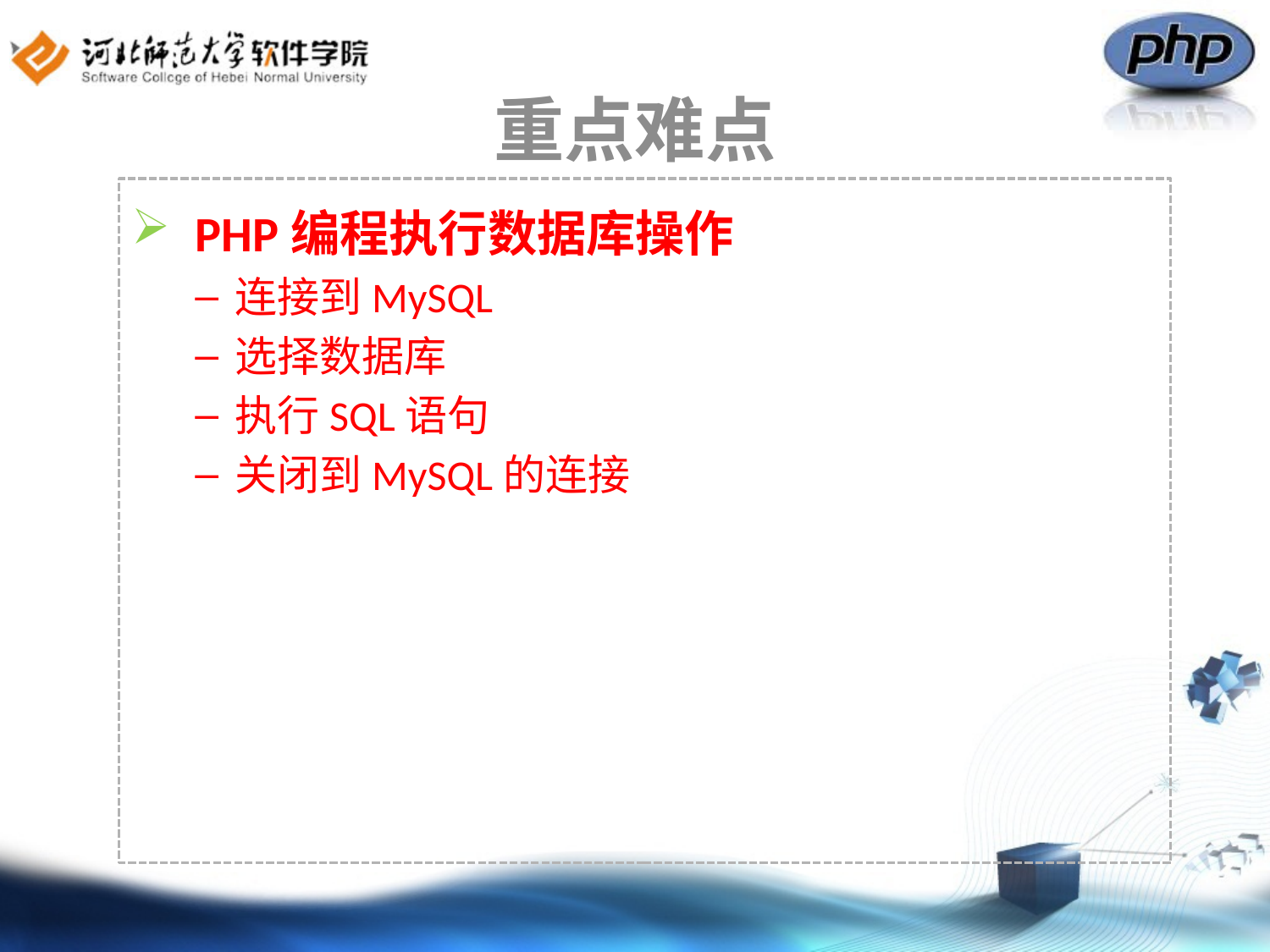

# 重点难点
PHP编程执行数据库操作
连接到MySQL
选择数据库
执行SQL语句
关闭到MySQL的连接